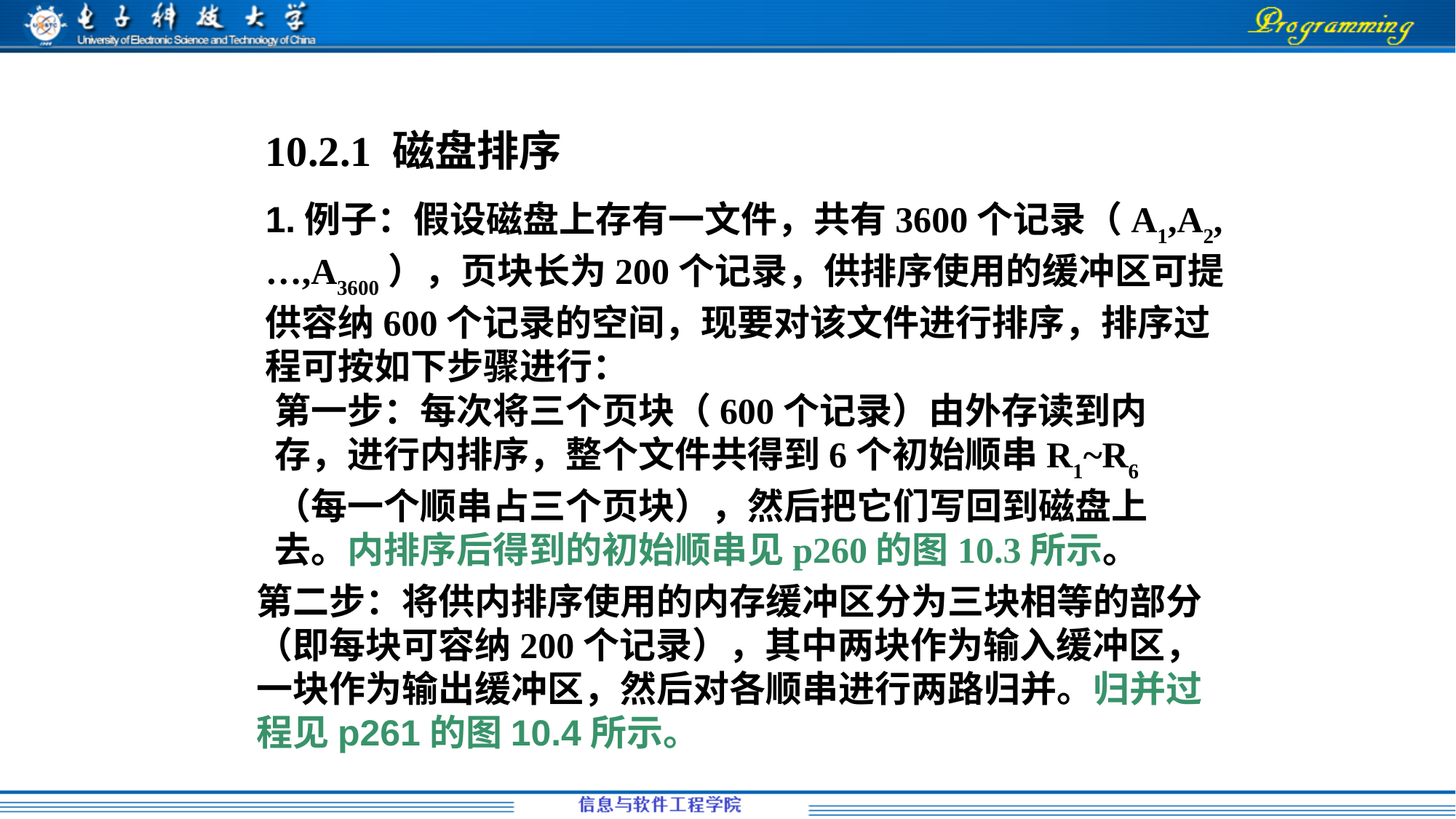

10.2.1 磁盘排序
1.例子：假设磁盘上存有一文件，共有3600个记录（A1,A2,…,A3600），页块长为200个记录，供排序使用的缓冲区可提供容纳600个记录的空间，现要对该文件进行排序，排序过程可按如下步骤进行：
第一步：每次将三个页块（600个记录）由外存读到内存，进行内排序，整个文件共得到6个初始顺串R1~R6 （每一个顺串占三个页块），然后把它们写回到磁盘上去。内排序后得到的初始顺串见p260的图10.3所示。
第二步：将供内排序使用的内存缓冲区分为三块相等的部分（即每块可容纳200个记录），其中两块作为输入缓冲区，一块作为输出缓冲区，然后对各顺串进行两路归并。归并过程见p261的图10.4所示。